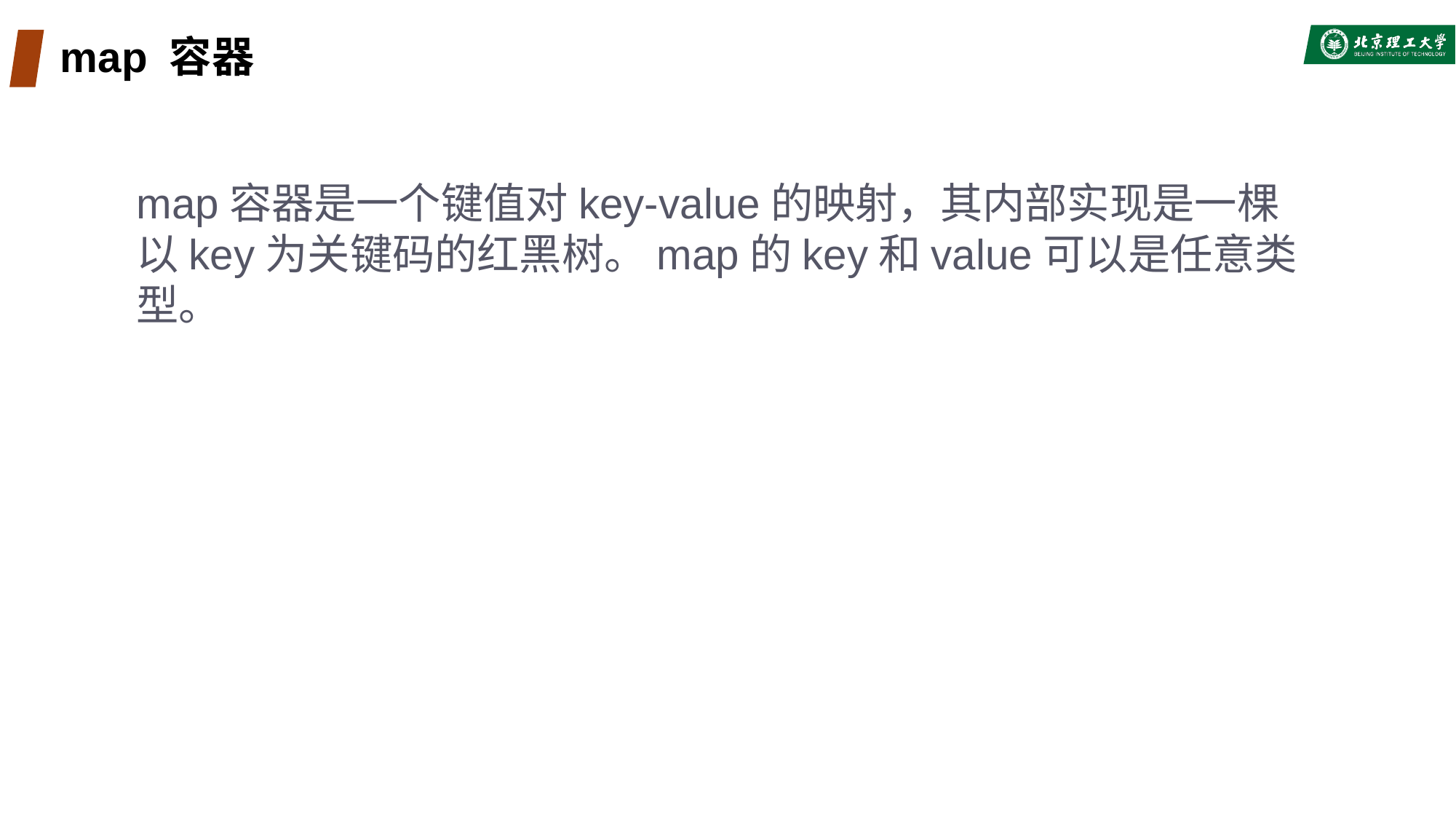

# map 容器
map容器是一个键值对key-value的映射，其内部实现是一棵以key为关键码的红黑树。map的key和value可以是任意类型。